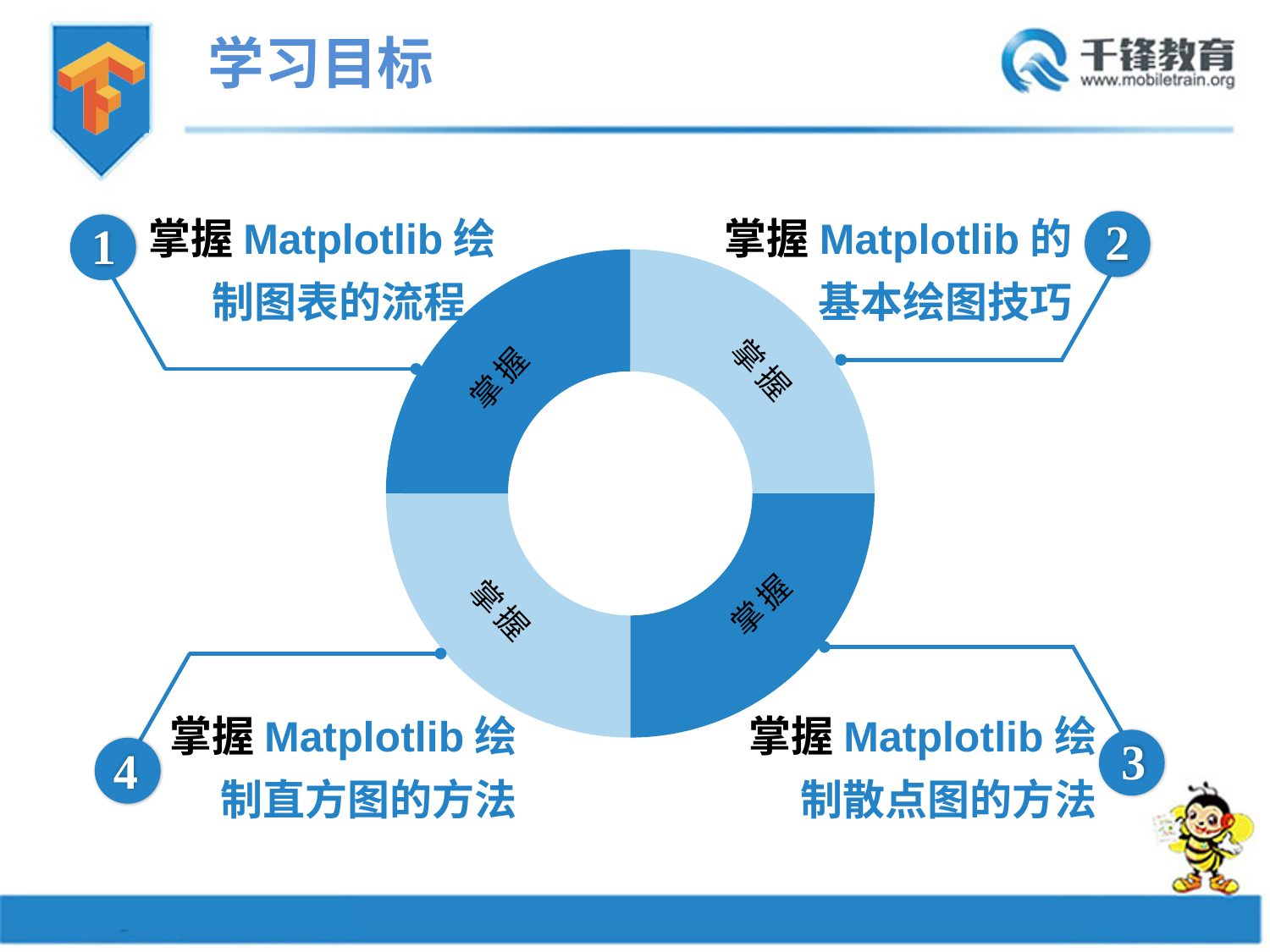

学习目标
掌握Matplotlib的基本绘图技巧
2

掌握Matplotlib绘制图表的流程
1

### Chart

| Category | 销售额 |
|---|---|
| 掌握知识 | 2.5 |
| 理解知识 | 2.5 |
| 熟悉知识 | 2.5 |
| 了解知识 | 2.5 |
掌握
掌握
掌握
掌握
掌握Matplotlib绘制散点图的方法
3

掌握Matplotlib绘制直方图的方法
4